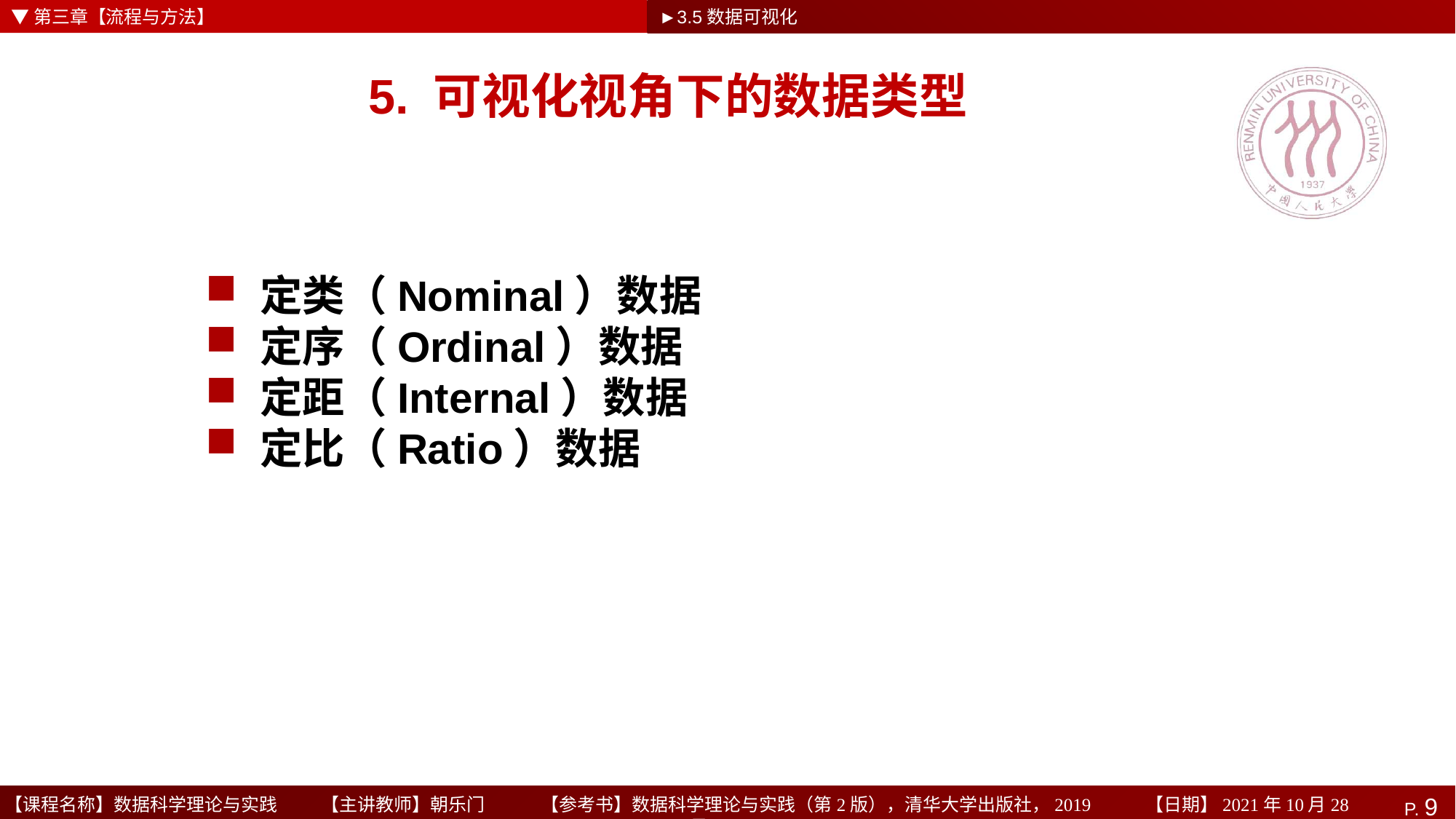

▼第三章【流程与方法】
►3.5数据可视化

# 5. 可视化视角下的数据类型
定类（Nominal）数据
定序（Ordinal）数据
定距（Internal）数据
定比（Ratio）数据